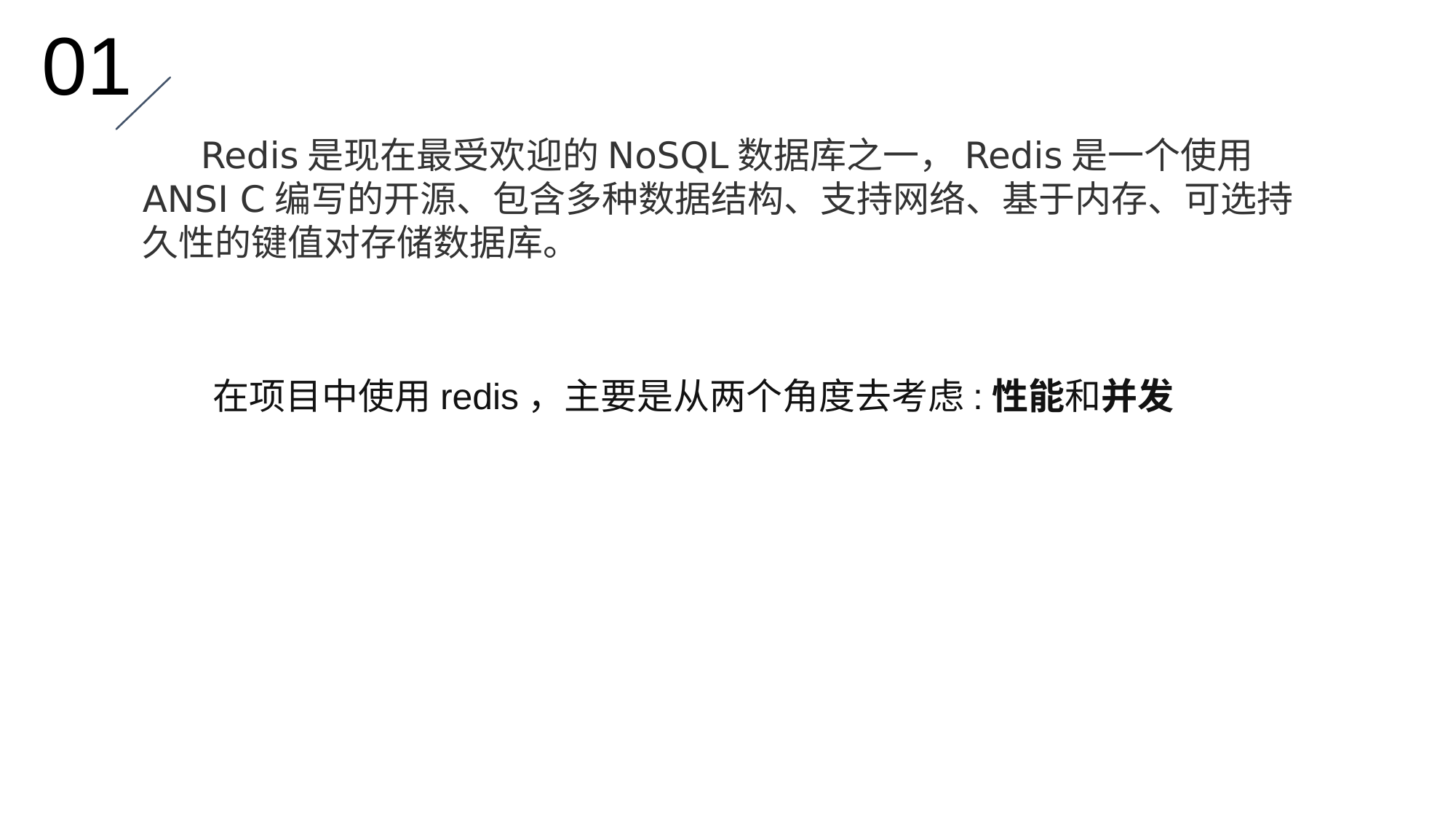

01
     Redis是现在最受欢迎的NoSQL数据库之一，Redis是一个使用ANSI C编写的开源、包含多种数据结构、支持网络、基于内存、可选持久性的键值对存储数据库。
在项目中使用redis，主要是从两个角度去考虑:性能和并发